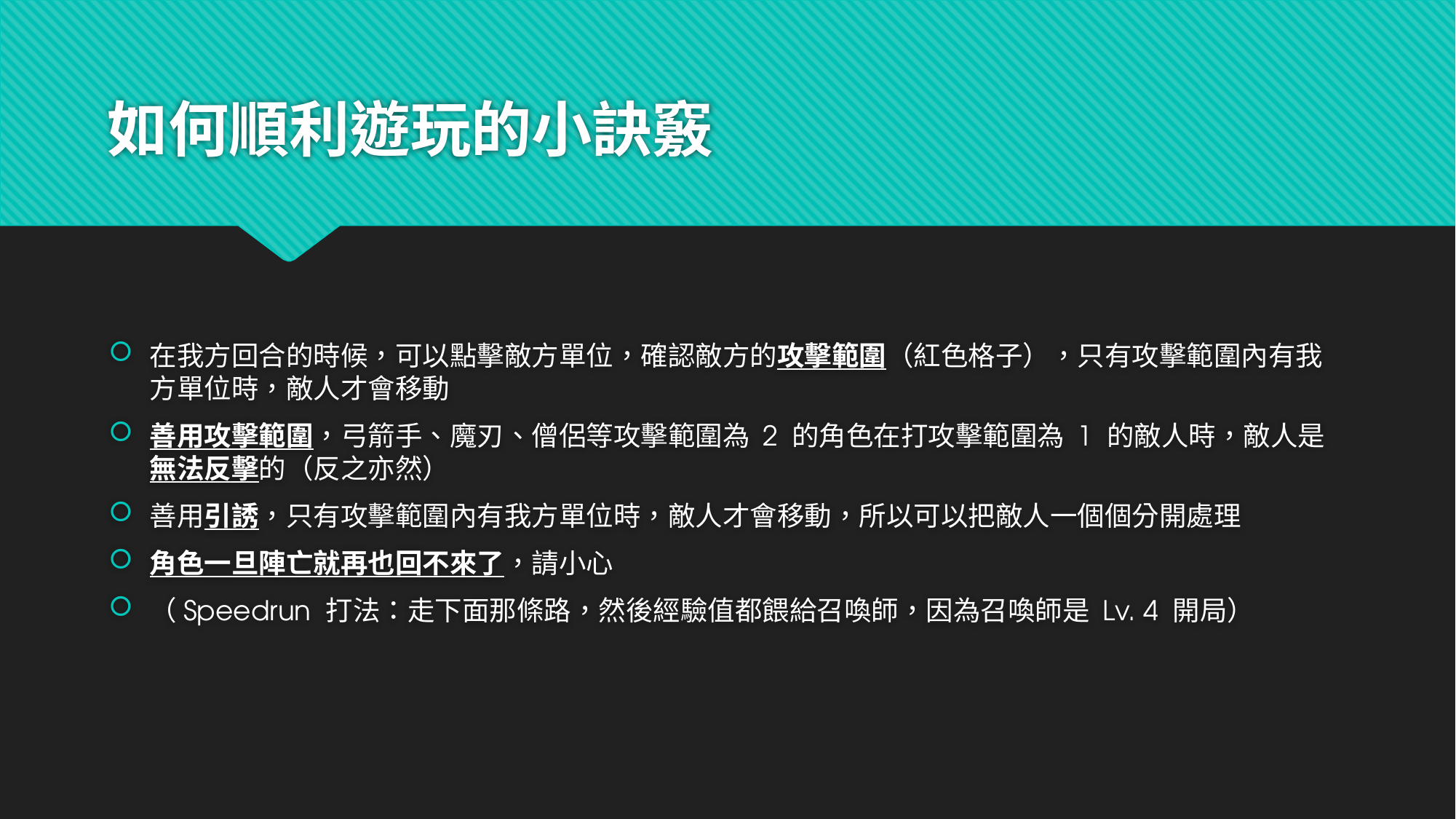

# 如何順利遊玩的小訣竅
在我方回合的時候，可以點擊敵方單位，確認敵方的攻擊範圍（紅色格子），只有攻擊範圍內有我方單位時，敵人才會移動
善用攻擊範圍，弓箭手、魔刃、僧侶等攻擊範圍為 2 的角色在打攻擊範圍為 1 的敵人時，敵人是無法反擊的（反之亦然）
善用引誘，只有攻擊範圍內有我方單位時，敵人才會移動，所以可以把敵人一個個分開處理
角色一旦陣亡就再也回不來了，請小心
（Speedrun 打法：走下面那條路，然後經驗值都餵給召喚師，因為召喚師是 Lv. 4 開局）